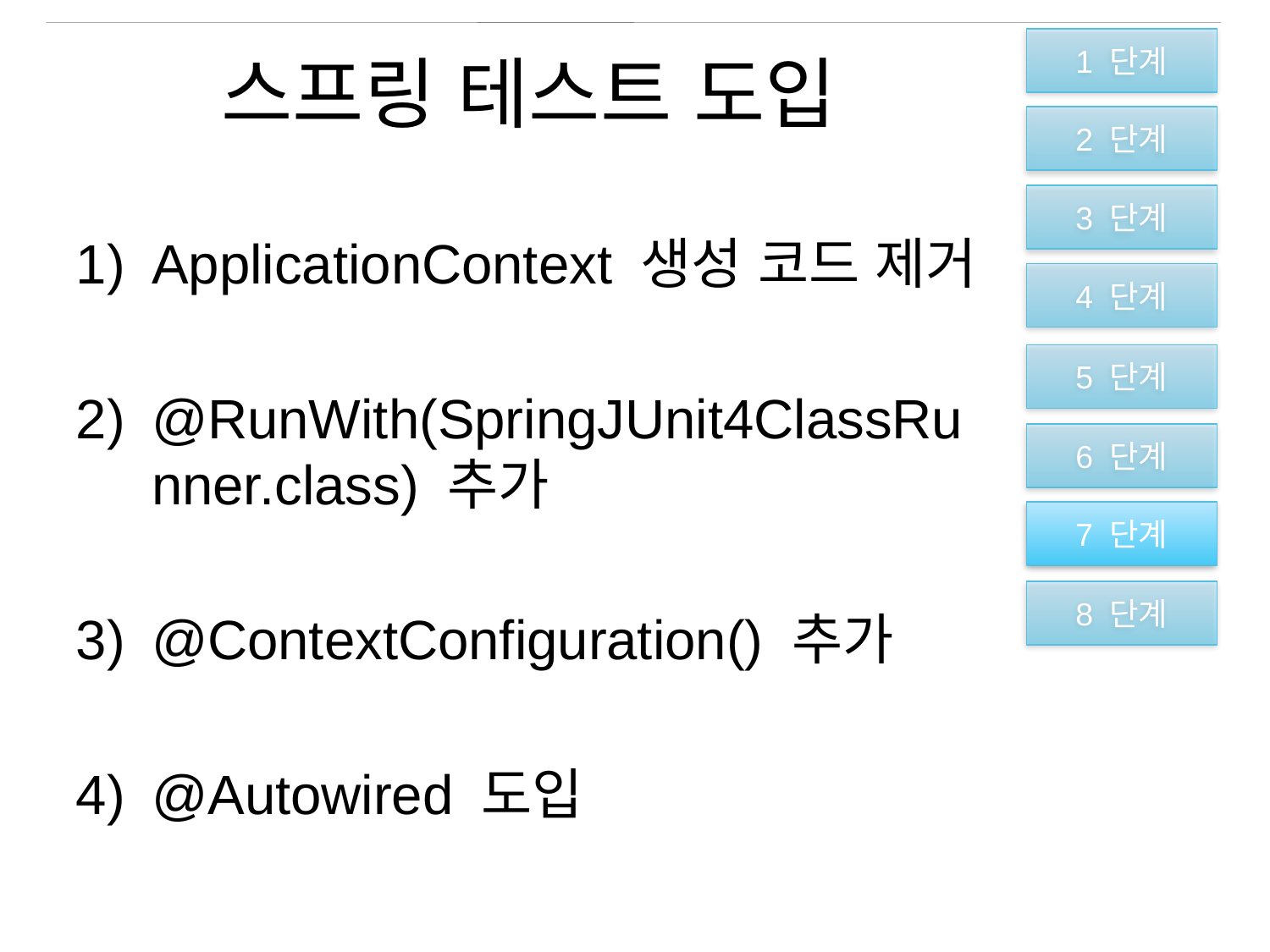

1 단계
2 단계
3 단계
4 단계
5 단계
6 단계
7 단계
8 단계
# 스프링 테스트 도입
ApplicationContext 생성 코드 제거

@RunWith(SpringJUnit4ClassRunner.class) 추가

@ContextConfiguration() 추가

@Autowired 도입